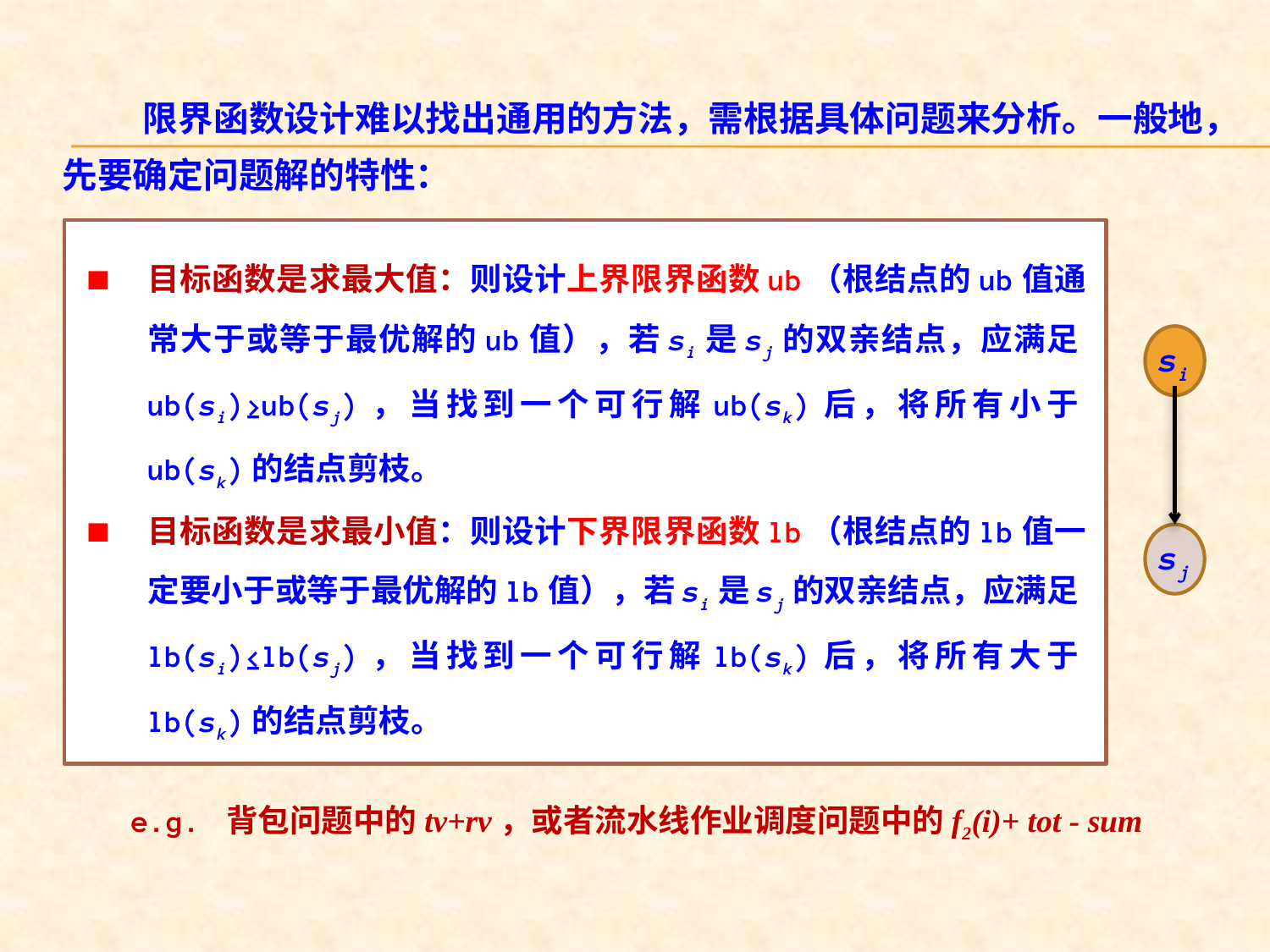

限界函数设计难以找出通用的方法，需根据具体问题来分析。一般地，先要确定问题解的特性：
目标函数是求最大值：则设计上界限界函数ub（根结点的ub值通常大于或等于最优解的ub值），若si是sj的双亲结点，应满足ub(si)≥ub(sj)，当找到一个可行解ub(sk)后，将所有小于ub(sk)的结点剪枝。
目标函数是求最小值：则设计下界限界函数lb（根结点的lb值一定要小于或等于最优解的lb值），若si是sj的双亲结点，应满足lb(si)≤lb(sj)，当找到一个可行解lb(sk)后，将所有大于lb(sk)的结点剪枝。
si
sj
e.g. 背包问题中的tv+rv，或者流水线作业调度问题中的f2(i)+ tot - sum